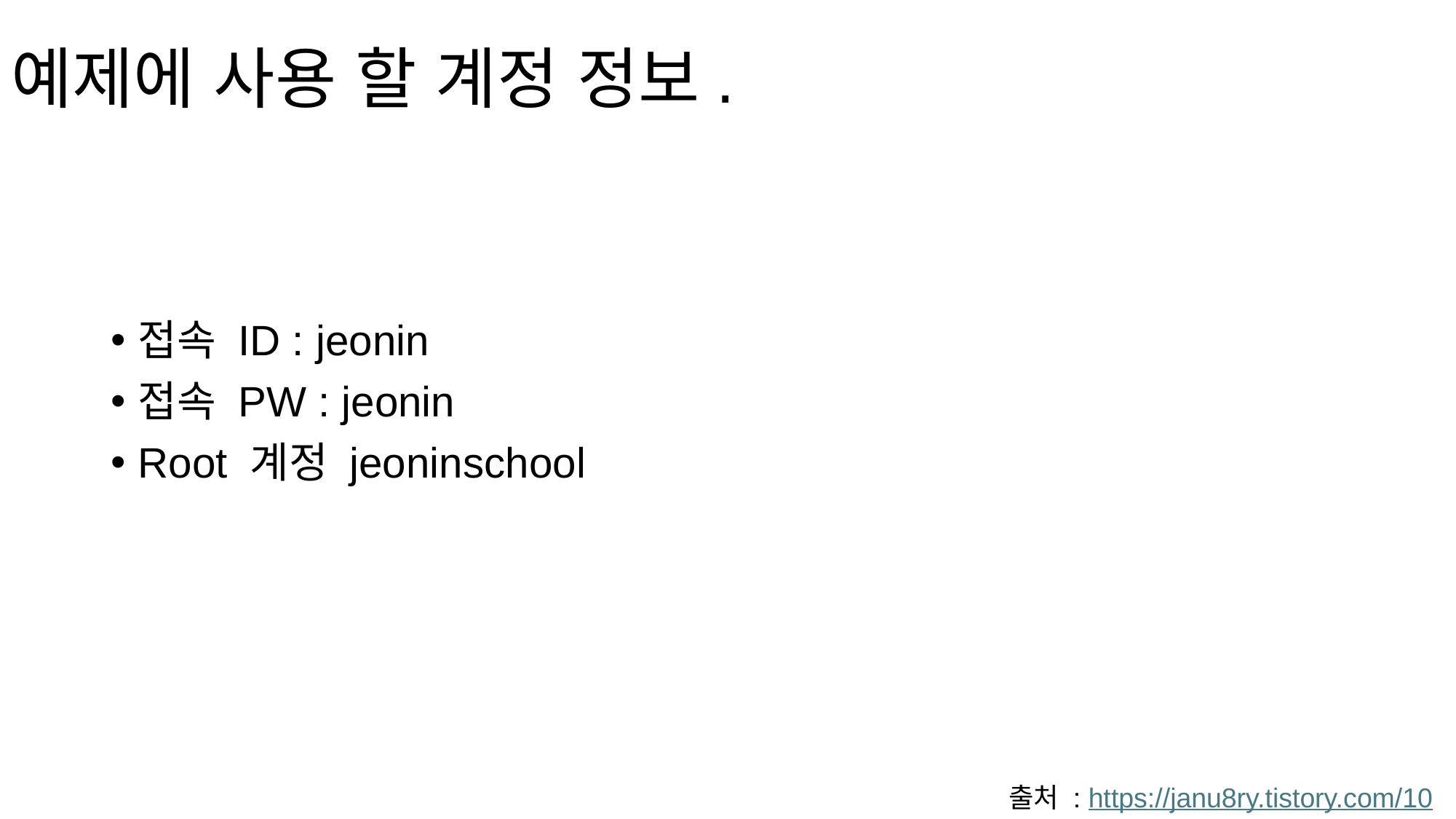

# 예제에 사용 할 계정 정보.
접속 ID : jeonin
접속 PW : jeonin
Root 계정 jeoninschool
출처 : https://janu8ry.tistory.com/10